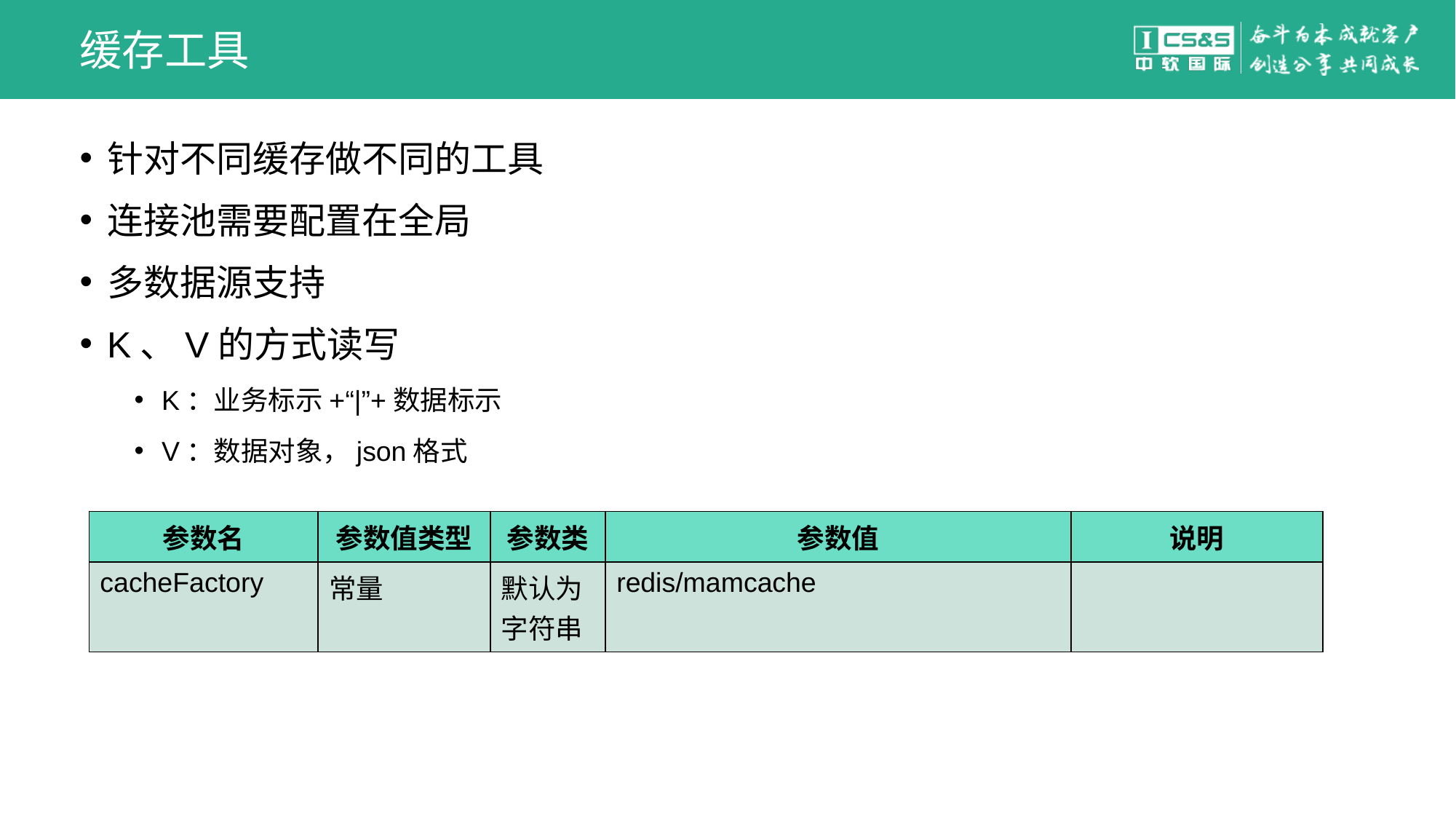

# 缓存工具
针对不同缓存做不同的工具
连接池需要配置在全局
多数据源支持
K、V的方式读写
K：业务标示+“|”+数据标示
V：数据对象，json格式

| 参数名 | 参数值类型 | 参数类 | 参数值 | 说明 |
| --- | --- | --- | --- | --- |
| cacheFactory | 常量 | 默认为字符串 | redis/mamcache |  |